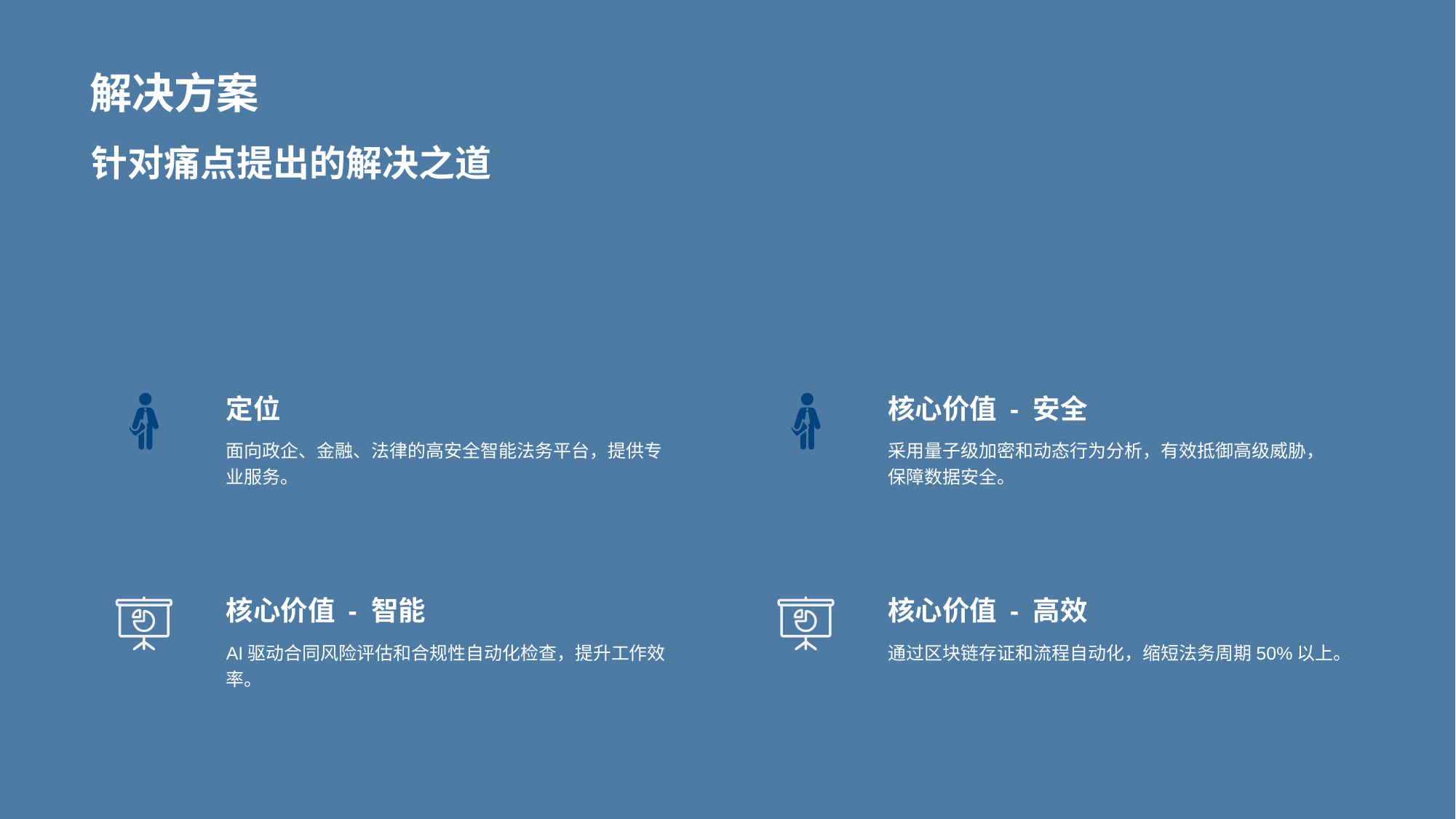

# 解决方案
针对痛点提出的解决之道
定位

面向政企、金融、法律的高安全智能法务平台，提供专业服务。
核心价值 - 安全

采用量子级加密和动态行为分析，有效抵御高级威胁，保障数据安全。
核心价值 - 智能

AI驱动合同风险评估和合规性自动化检查，提升工作效率。
核心价值 - 高效

通过区块链存证和流程自动化，缩短法务周期50%以上。